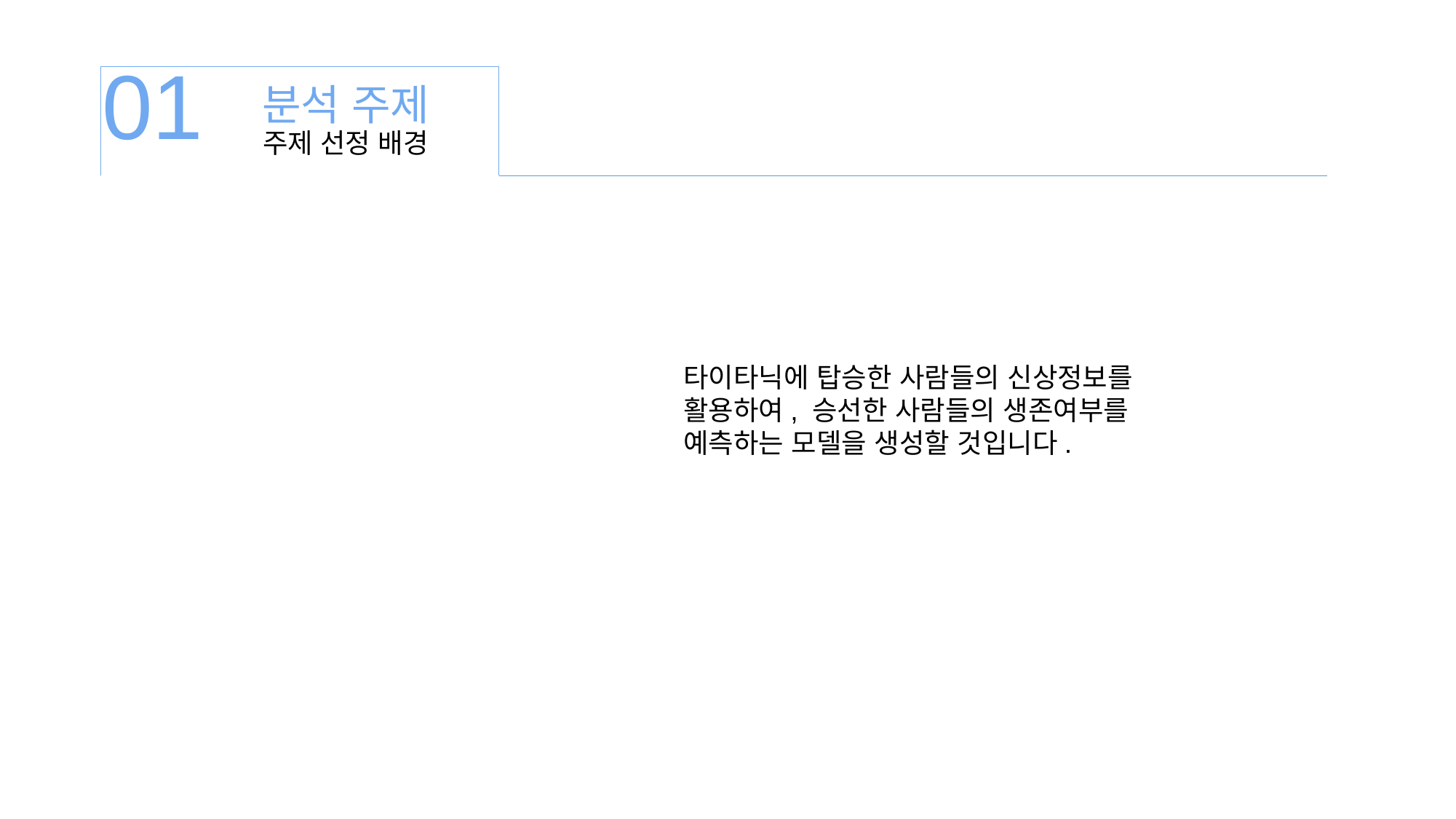

01
분석 주제
주제 선정 배경
타이타닉에 탑승한 사람들의 신상정보를 활용하여, 승선한 사람들의 생존여부를 예측하는 모델을 생성할 것입니다.